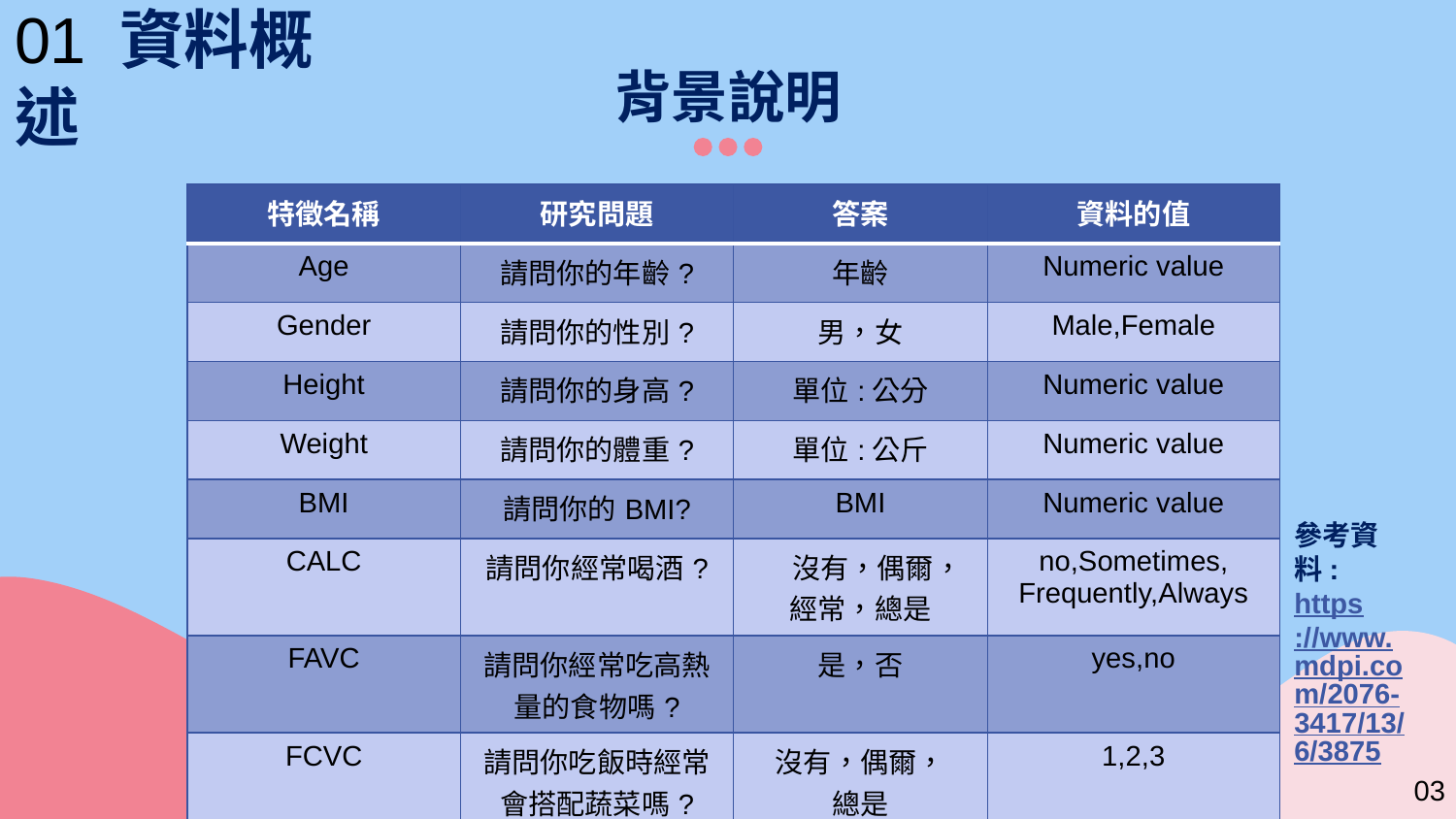

01 資料概述
# 背景說明
| 特徵名稱 | 研究問題 | 答案 | 資料的值 |
| --- | --- | --- | --- |
| Age | 請問你的年齡? | 年齡 | Numeric value |
| Gender | 請問你的性別? | 男，女 | Male,Female |
| Height | 請問你的身高? | 單位:公分 | Numeric value |
| Weight | 請問你的體重? | 單位:公斤 | Numeric value |
| BMI | 請問你的BMI? | BMI | Numeric value |
| CALC | 請問你經常喝酒? | 沒有，偶爾， 經常，總是 | no,Sometimes, Frequently,Always |
| FAVC | 請問你經常吃高熱量的食物嗎? | 是，否 | yes,no |
| FCVC | 請問你吃飯時經常會搭配蔬菜嗎? | 沒有，偶爾， 總是 | 1,2,3 |
參考資料:
https://www.mdpi.com/2076-3417/13/6/3875
03